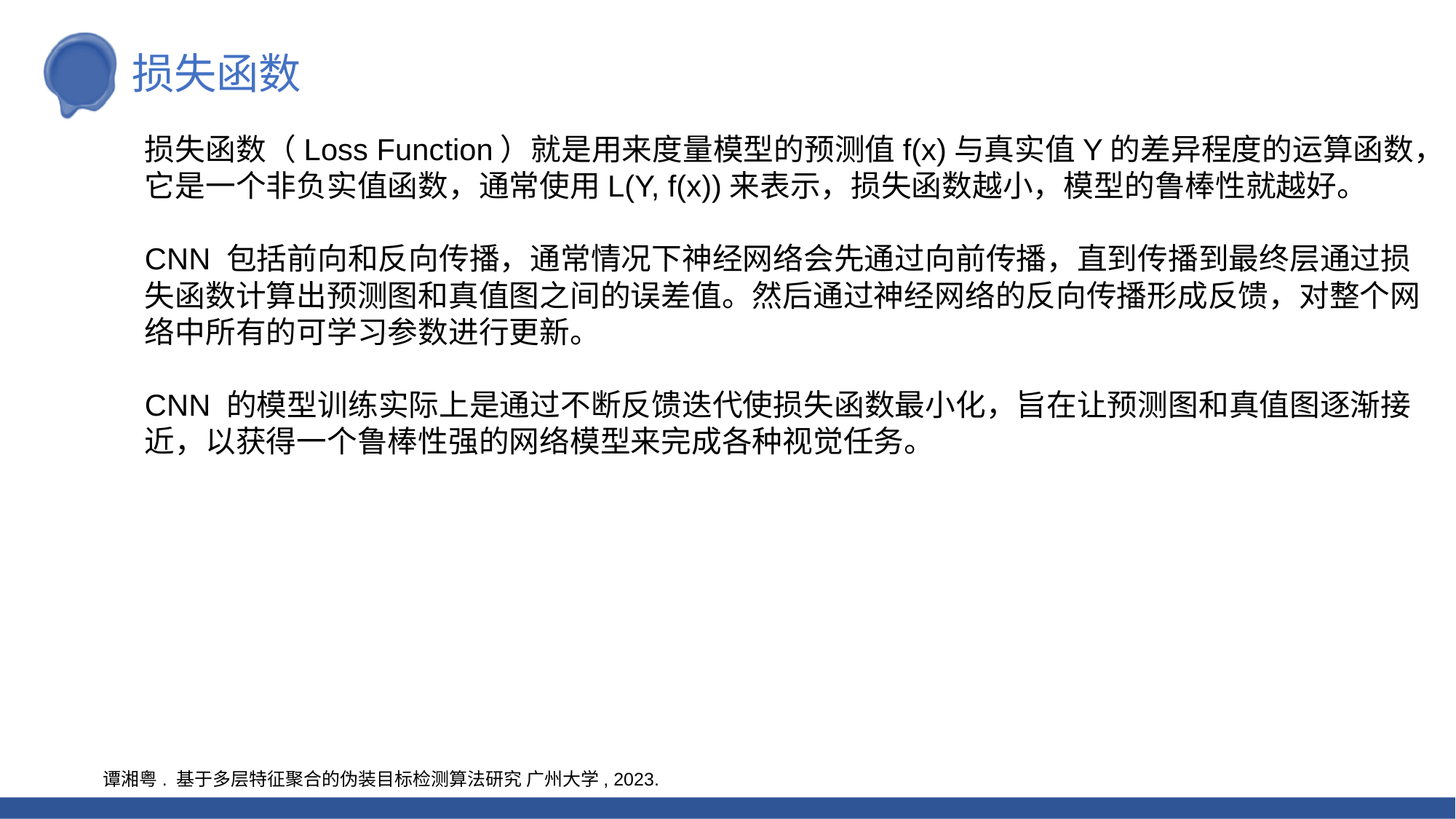

损失函数
损失函数（Loss Function）就是用来度量模型的预测值f(x)与真实值Y的差异程度的运算函数，它是一个非负实值函数，通常使用L(Y, f(x))来表示，损失函数越小，模型的鲁棒性就越好。

CNN 包括前向和反向传播，通常情况下神经网络会先通过向前传播，直到传播到最终层通过损失函数计算出预测图和真值图之间的误差值。然后通过神经网络的反向传播形成反馈，对整个网络中所有的可学习参数进行更新。

CNN 的模型训练实际上是通过不断反馈迭代使损失函数最小化，旨在让预测图和真值图逐渐接近，以获得一个鲁棒性强的网络模型来完成各种视觉任务。
谭湘粤. 基于多层特征聚合的伪装目标检测算法研究 广州大学, 2023.